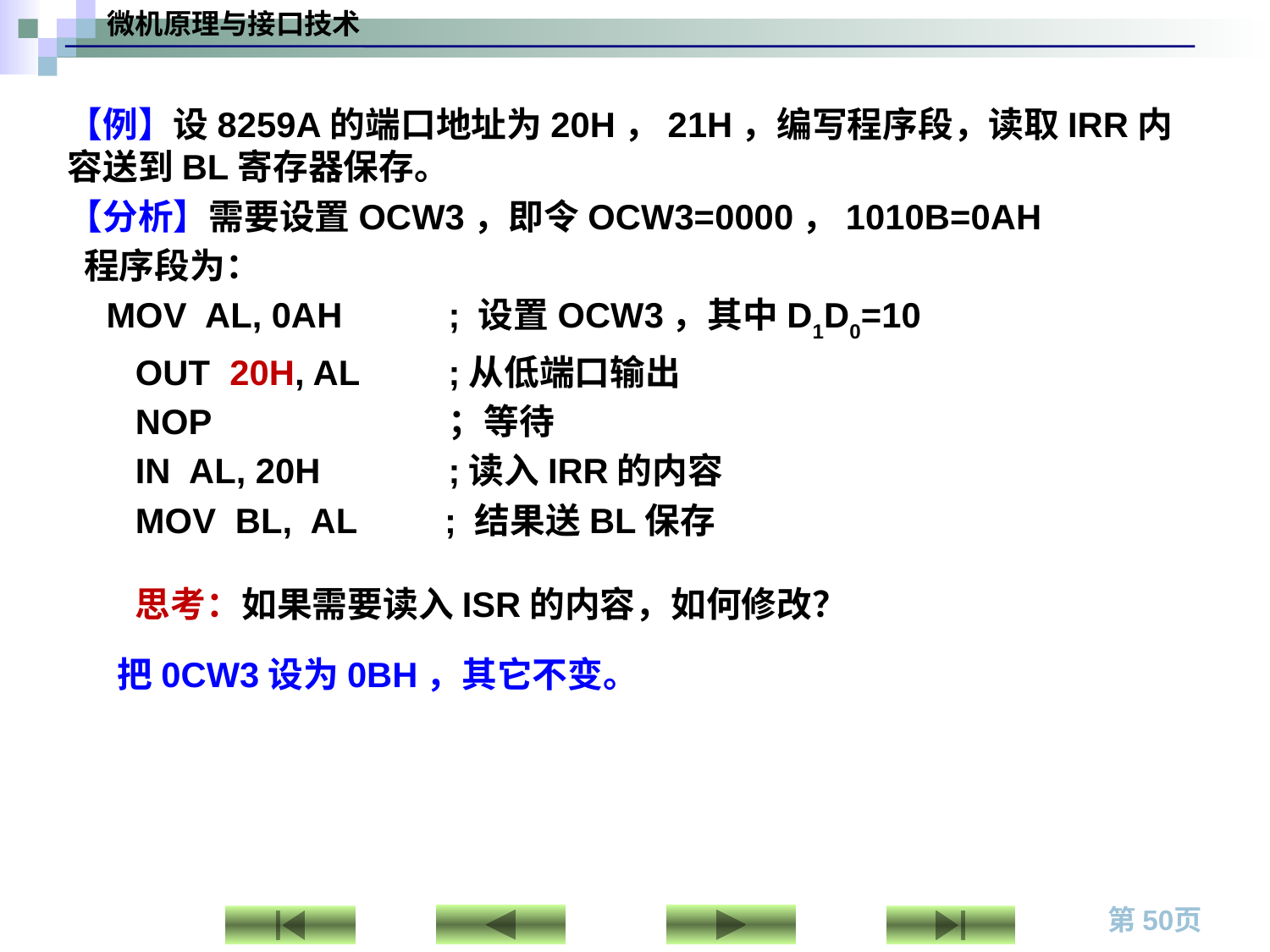

# 【例】设8259A的端口地址为20H，21H，编写程序段，读取IRR内容送到BL寄存器保存。
【分析】需要设置OCW3，即令OCW3=0000，1010B=0AH
 程序段为：
    MOV  AL, 0AH	; 设置OCW3，其中D1D0=10
       OUT  20H, AL	;从低端口输出
       NOP		；等待
       IN  AL, 20H		;读入IRR的内容
       MOV  BL,  AL         ; 结果送BL保存
思考：如果需要读入ISR的内容，如何修改？
把0CW3设为0BH，其它不变。